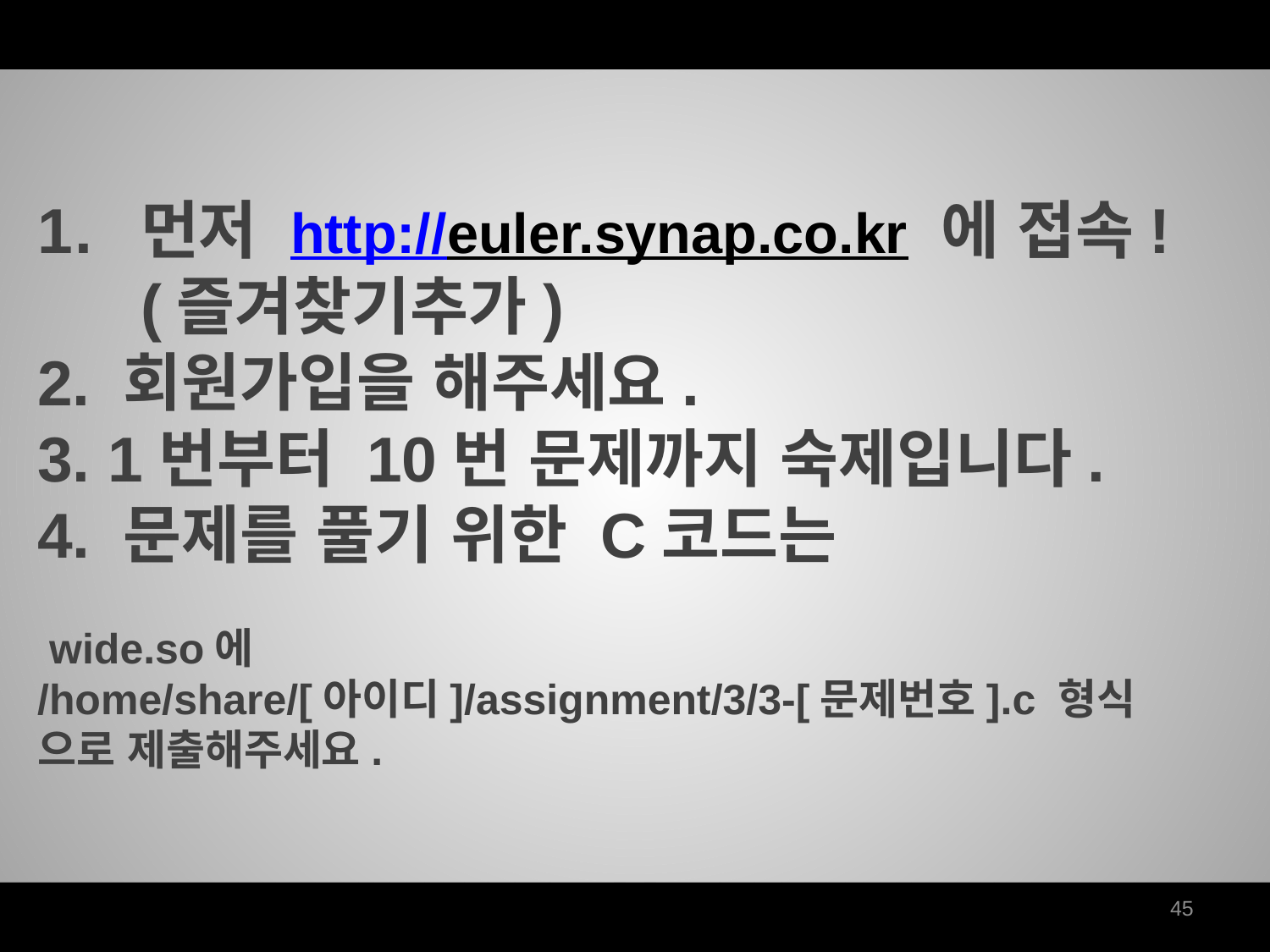

먼저 http://euler.synap.co.kr 에 접속! (즐겨찾기추가)
2. 회원가입을 해주세요.
3. 1번부터 10번 문제까지 숙제입니다.
4. 문제를 풀기 위한 C코드는

 wide.so에
/home/share/[아이디]/assignment/3/3-[문제번호].c 형식
으로 제출해주세요.
45